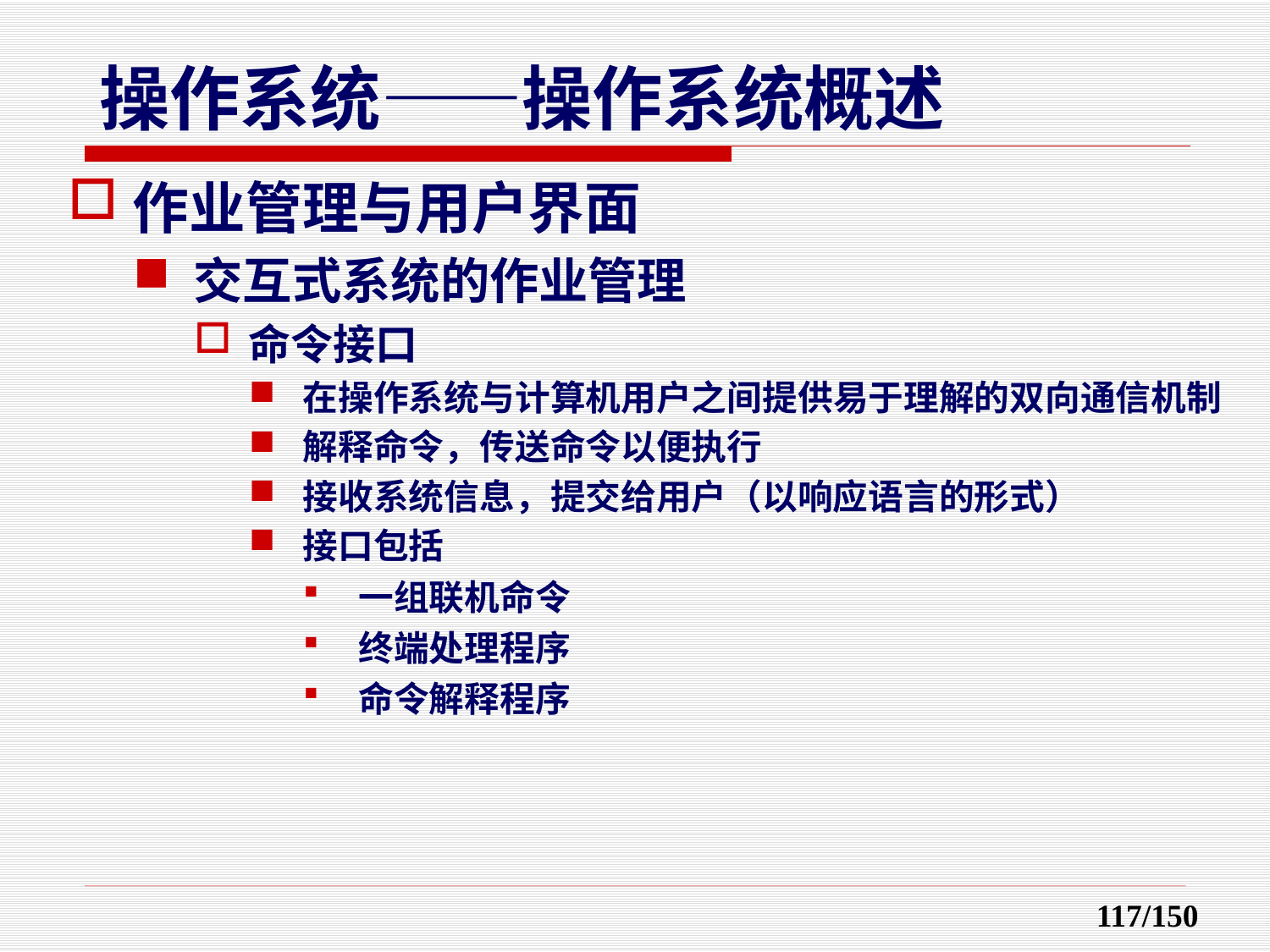

作业管理与用户界面
交互式系统的作业管理
命令接口
在操作系统与计算机用户之间提供易于理解的双向通信机制
解释命令，传送命令以便执行
接收系统信息，提交给用户（以响应语言的形式）
接口包括
一组联机命令
终端处理程序
命令解释程序